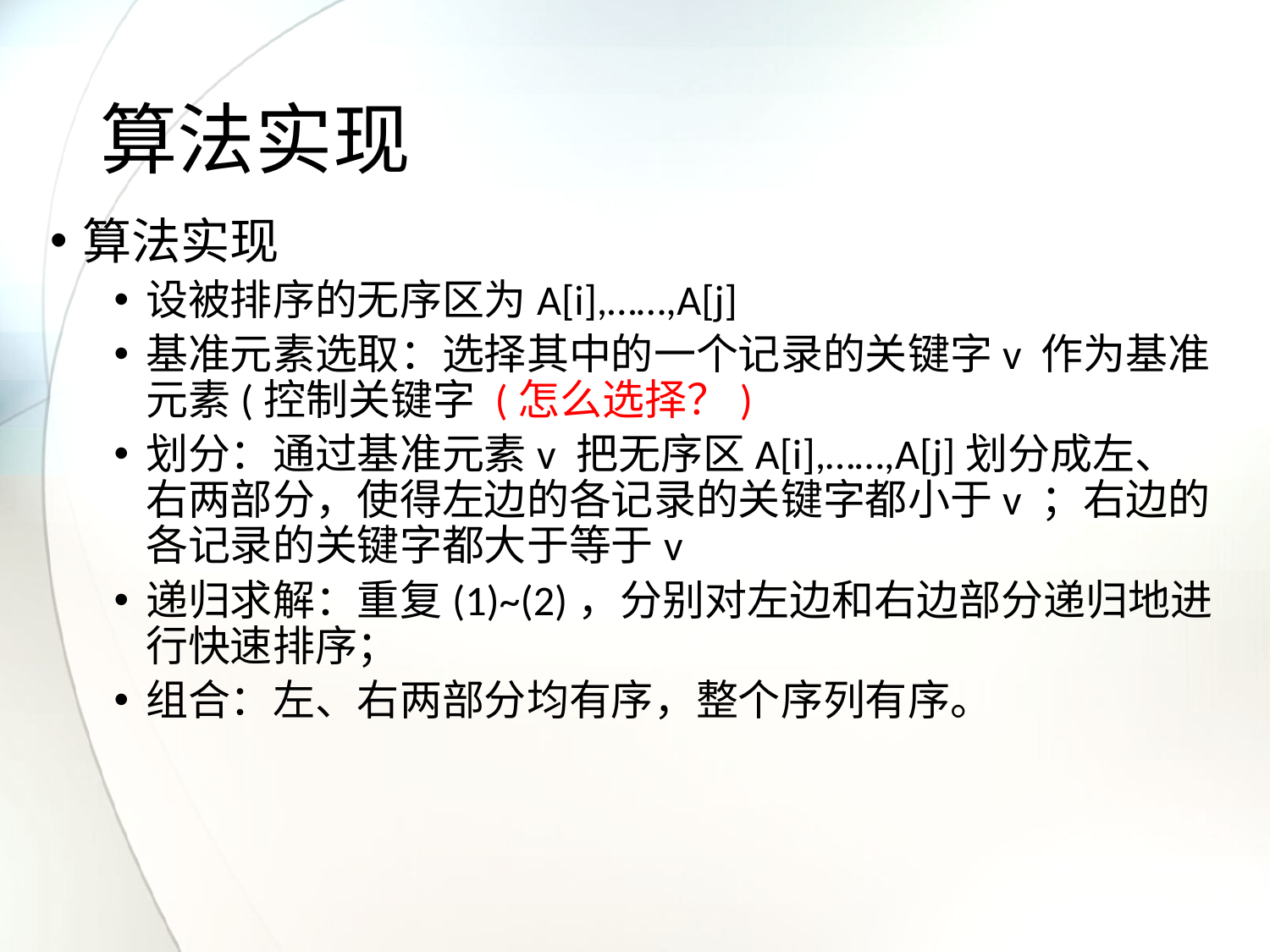

# 算法实现
算法实现
设被排序的无序区为A[i],……,A[j]
基准元素选取：选择其中的一个记录的关键字v 作为基准元素(控制关键字 (怎么选择？)
划分：通过基准元素v 把无序区A[i],……,A[j]划分成左、 右两部分，使得左边的各记录的关键字都小于v ；右边的 各记录的关键字都大于等于v
递归求解：重复(1)~(2)，分别对左边和右边部分递归地进 行快速排序；
组合：左、右两部分均有序，整个序列有序。